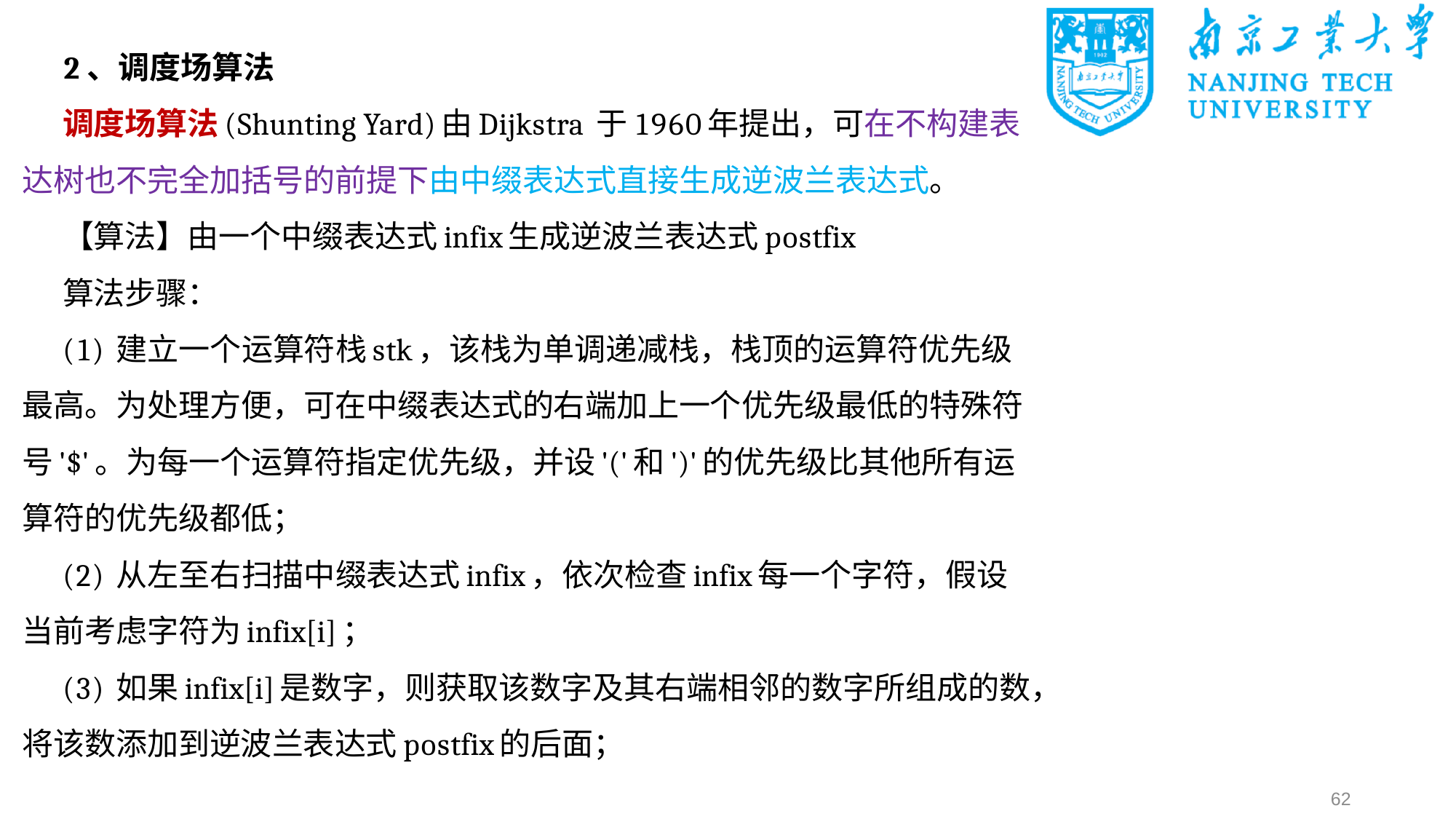

2、调度场算法
调度场算法(Shunting Yard)由Dijkstra 于1960年提出，可在不构建表达树也不完全加括号的前提下由中缀表达式直接生成逆波兰表达式。
【算法】由一个中缀表达式infix生成逆波兰表达式postfix
算法步骤：
(1) 建立一个运算符栈stk，该栈为单调递减栈，栈顶的运算符优先级最高。为处理方便，可在中缀表达式的右端加上一个优先级最低的特殊符号'$'。为每一个运算符指定优先级，并设'('和')'的优先级比其他所有运算符的优先级都低；
(2) 从左至右扫描中缀表达式infix，依次检查infix每一个字符，假设当前考虑字符为infix[i]；
(3) 如果infix[i]是数字，则获取该数字及其右端相邻的数字所组成的数，将该数添加到逆波兰表达式postfix的后面；
62